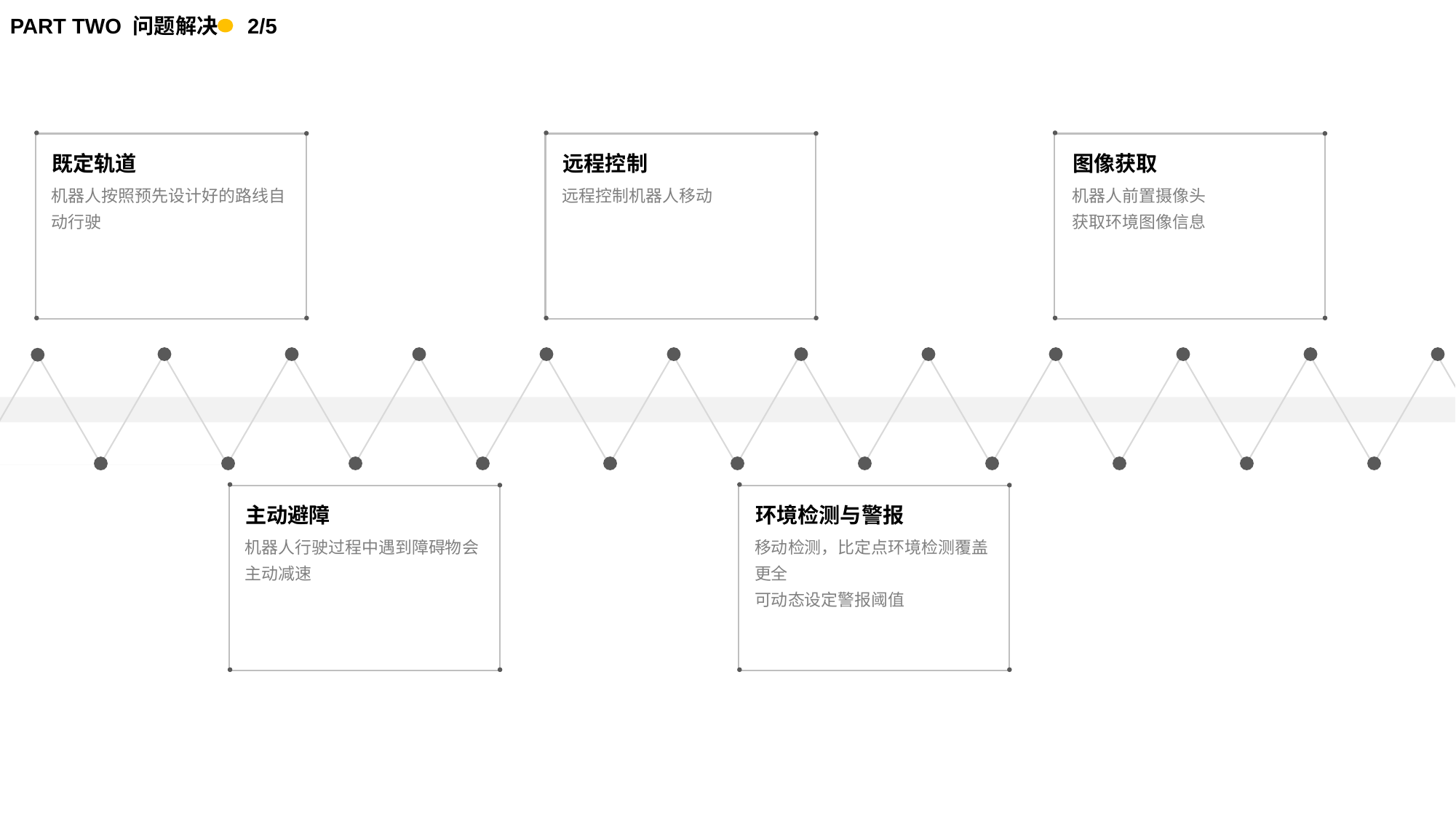

PART TWO 问题解决     2/5

既定轨道
远程控制
图像获取
机器人按照预先设计好的路线自动行驶
远程控制机器人移动
机器人前置摄像头
获取环境图像信息

主动避障
环境检测与警报
机器人行驶过程中遇到障碍物会主动减速
移动检测，比定点环境检测覆盖更全
可动态设定警报阈值